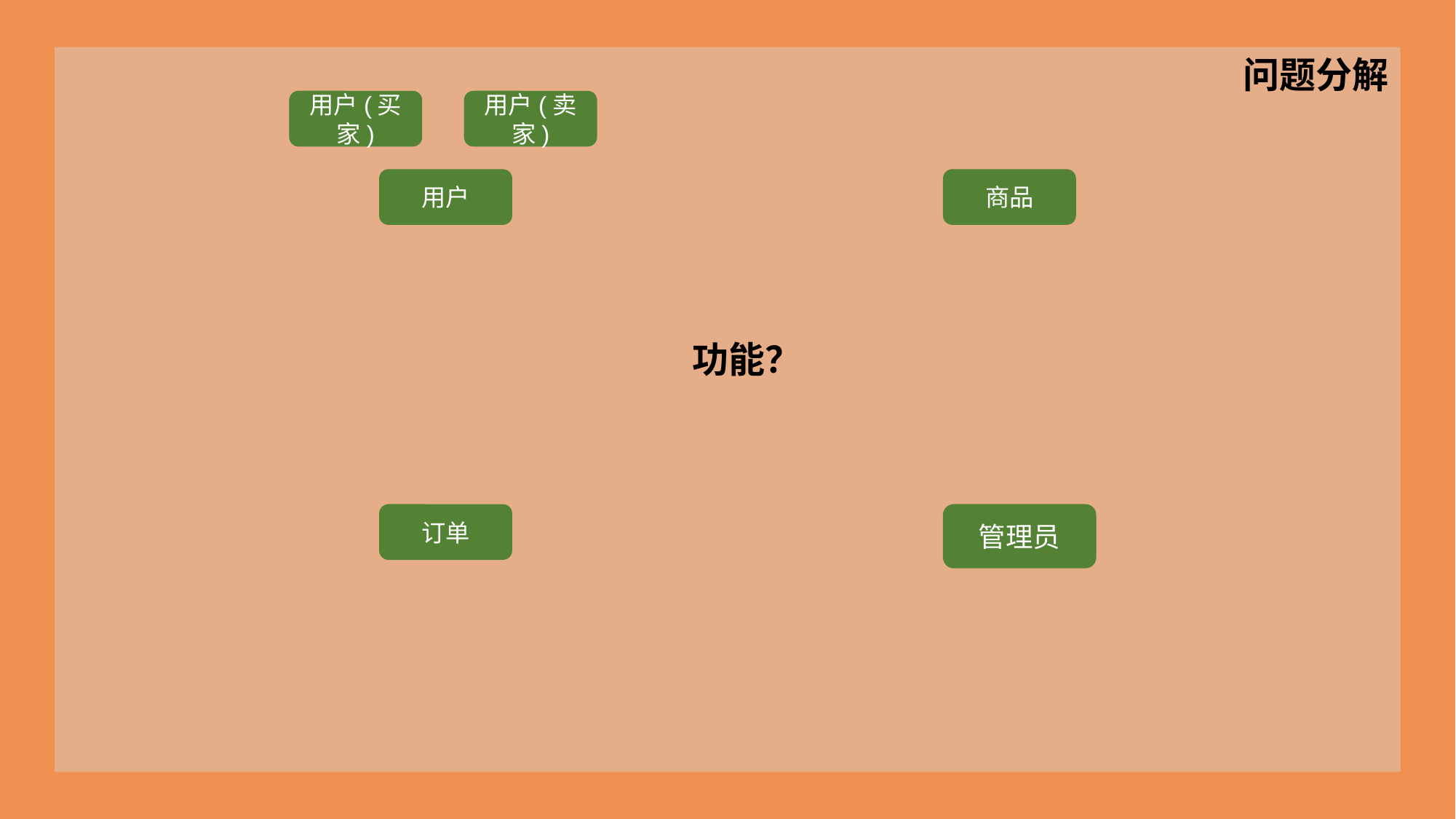

问题分解
用户(买家)
用户(卖家)
用户
商品
功能？
订单
管理员